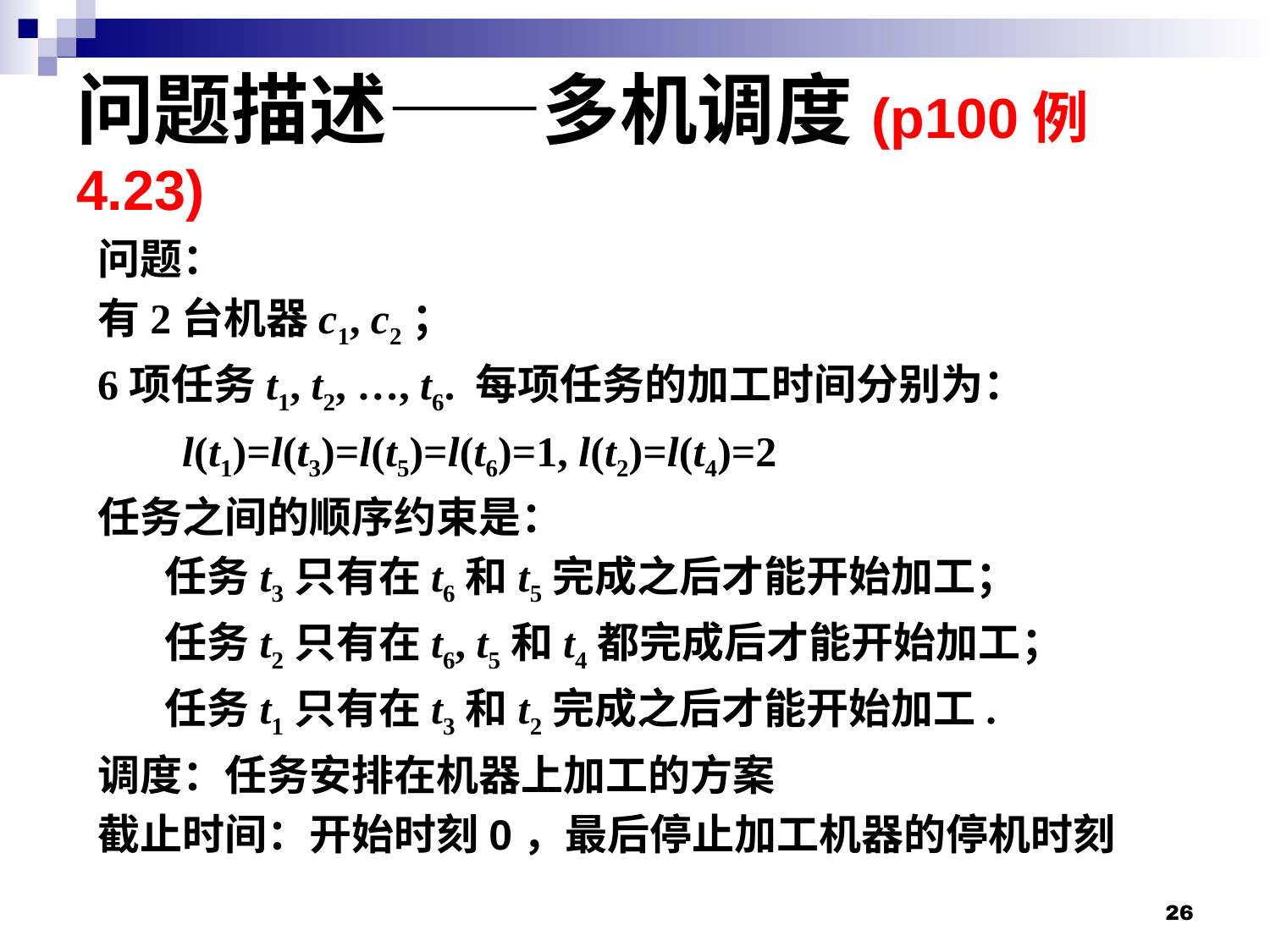

# 问题描述——多机调度(p100例4.23)
问题：
有2台机器c1, c2；
6项任务t1, t2, …, t6. 每项任务的加工时间分别为：
        l(t1)=l(t3)=l(t5)=l(t6)=1, l(t2)=l(t4)=2
任务之间的顺序约束是：
      任务t3只有在t6和t5完成之后才能开始加工；
      任务t2只有在t6, t5和t4都完成后才能开始加工；
      任务t1只有在t3和t2完成之后才能开始加工.
调度：任务安排在机器上加工的方案
截止时间：开始时刻0，最后停止加工机器的停机时刻
26